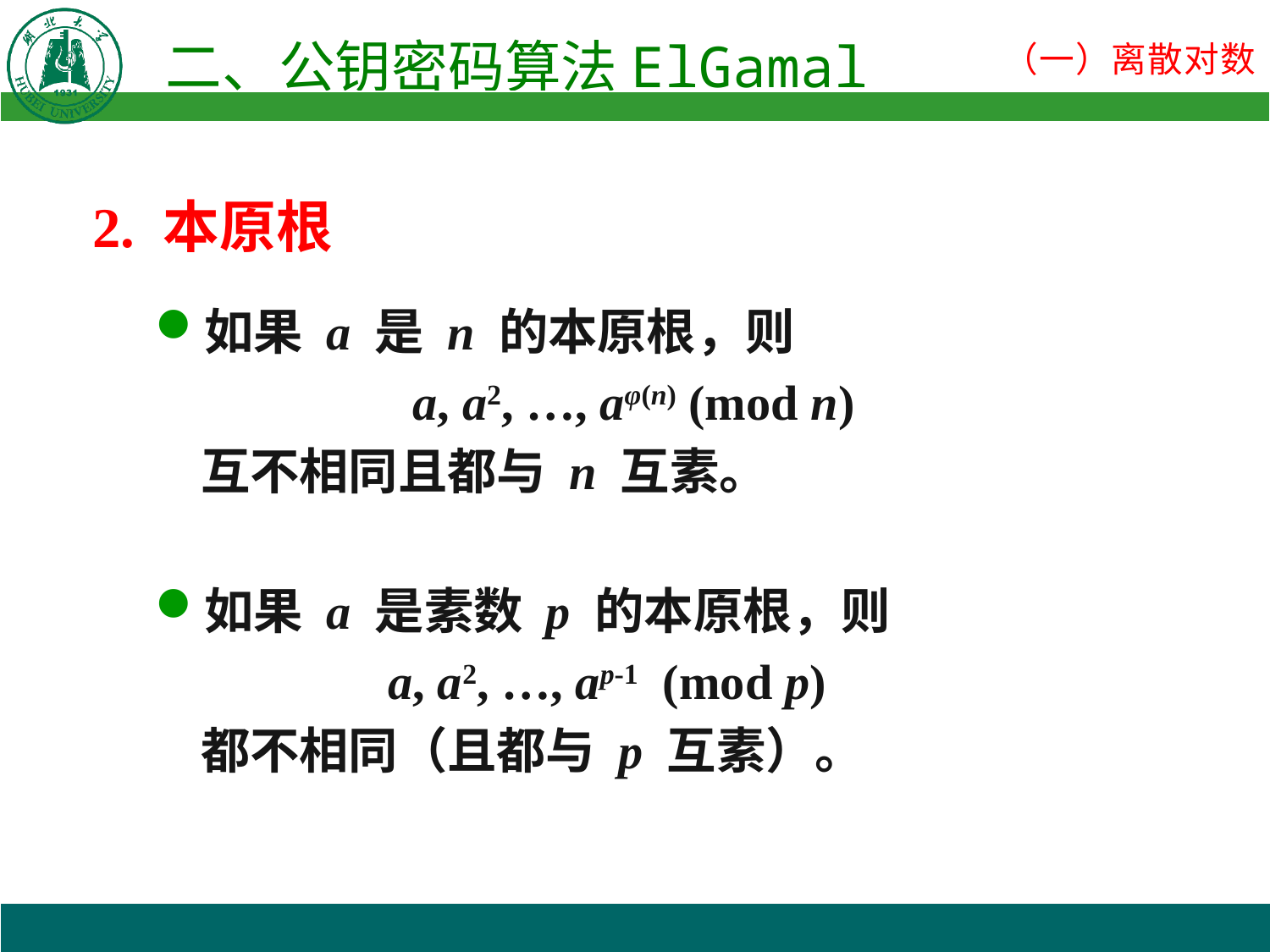

2. 本原根
如果 a 是 n 的本原根，则
                     a, a2, …, aφ(n) (mod n)
   互不相同且都与 n 互素。

如果 a 是素数 p 的本原根，则
                   a, a2, …, ap-1  (mod p)
   都不相同（且都与 p 互素）。